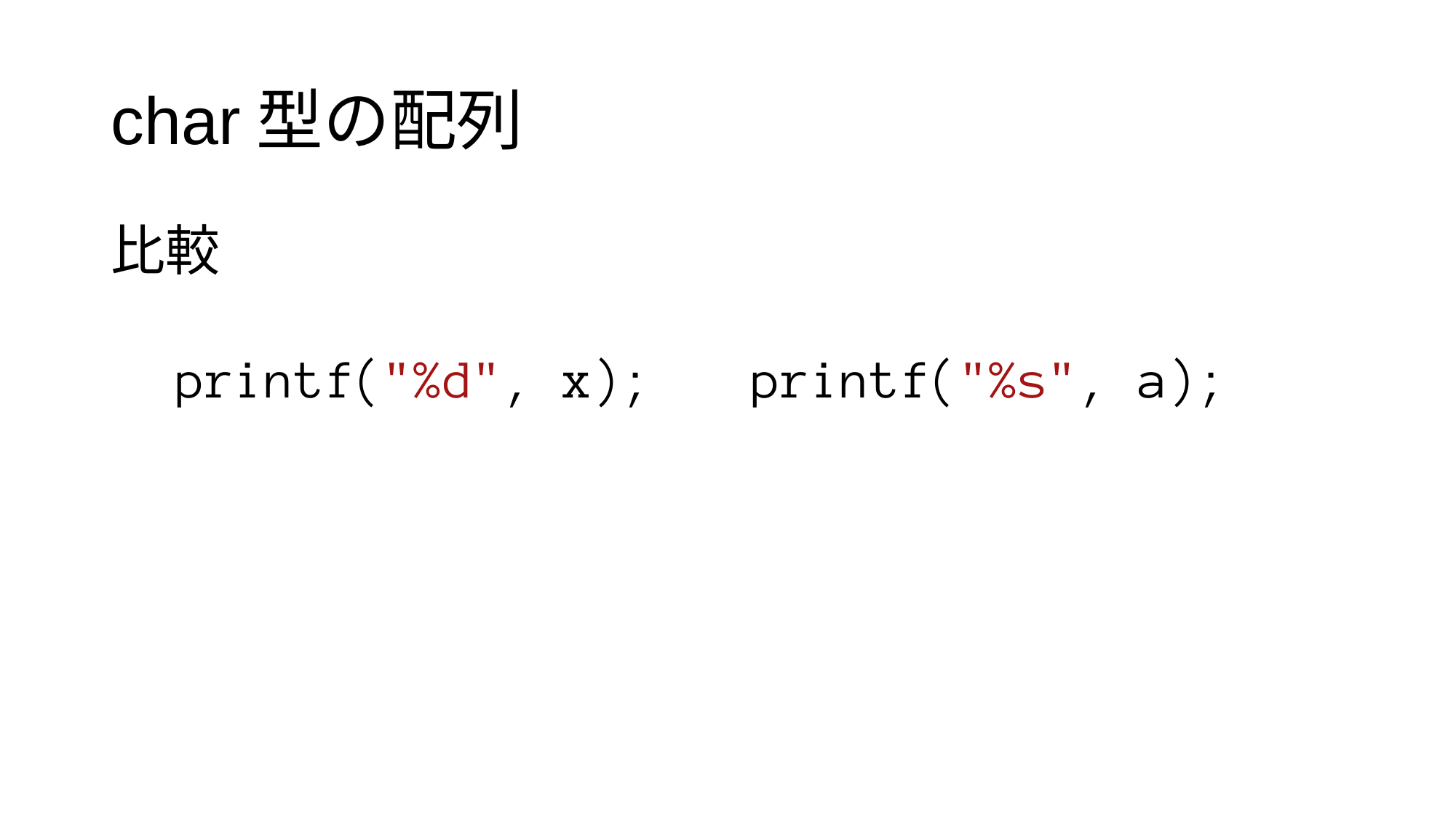

# char型の配列
比較
printf("%d", x);
printf("%s", a);